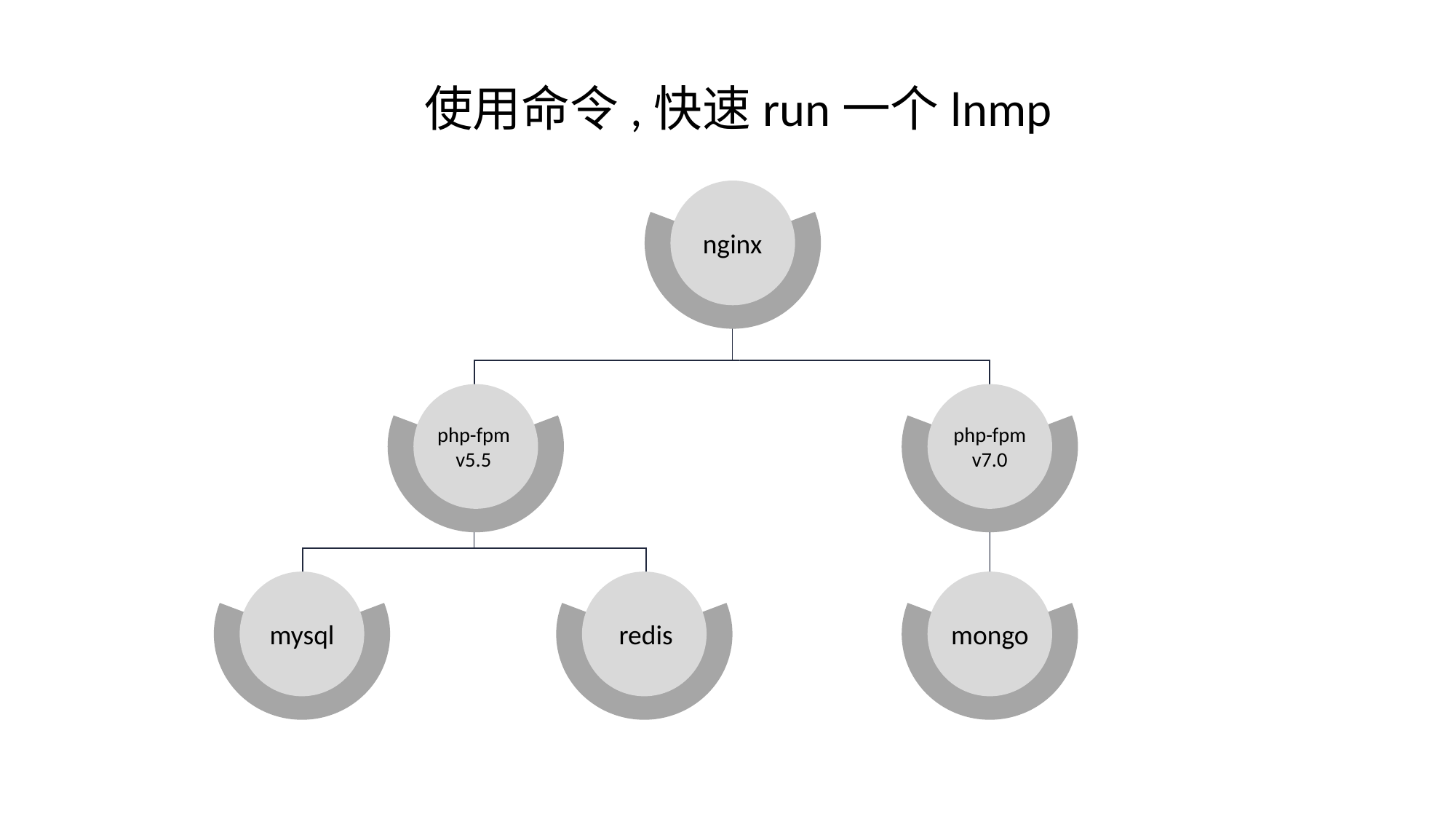

使用命令,快速run一个lnmp

nginx

php-fpm
v5.5
php-fpm
v7.0

mysql
redis
mongo